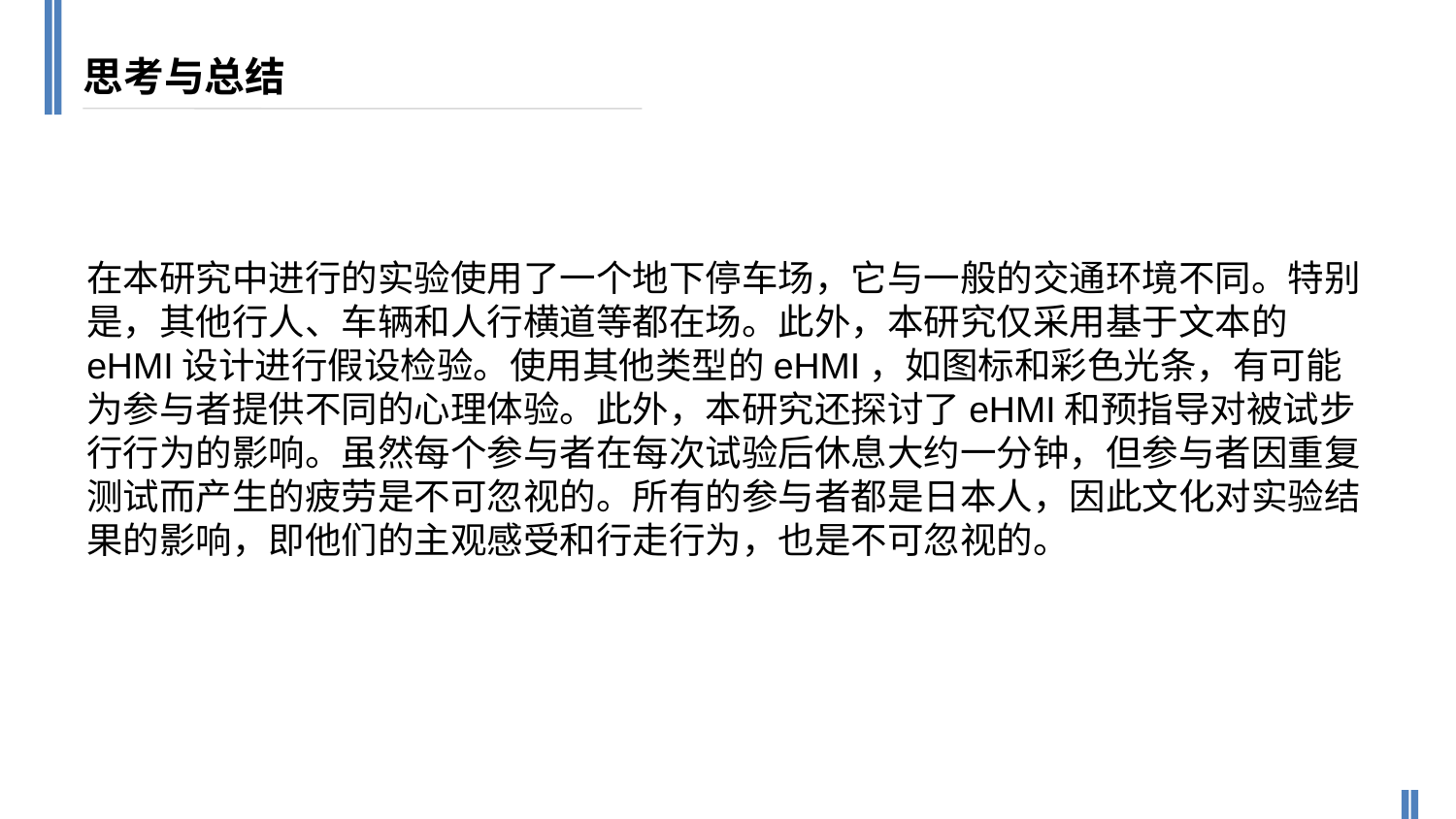

思考与总结
在本研究中进行的实验使用了一个地下停车场，它与一般的交通环境不同。特别是，其他行人、车辆和人行横道等都在场。此外，本研究仅采用基于文本的eHMI设计进行假设检验。使用其他类型的eHMI，如图标和彩色光条，有可能为参与者提供不同的心理体验。此外，本研究还探讨了eHMI和预指导对被试步行行为的影响。虽然每个参与者在每次试验后休息大约一分钟，但参与者因重复测试而产生的疲劳是不可忽视的。所有的参与者都是日本人，因此文化对实验结果的影响，即他们的主观感受和行走行为，也是不可忽视的。